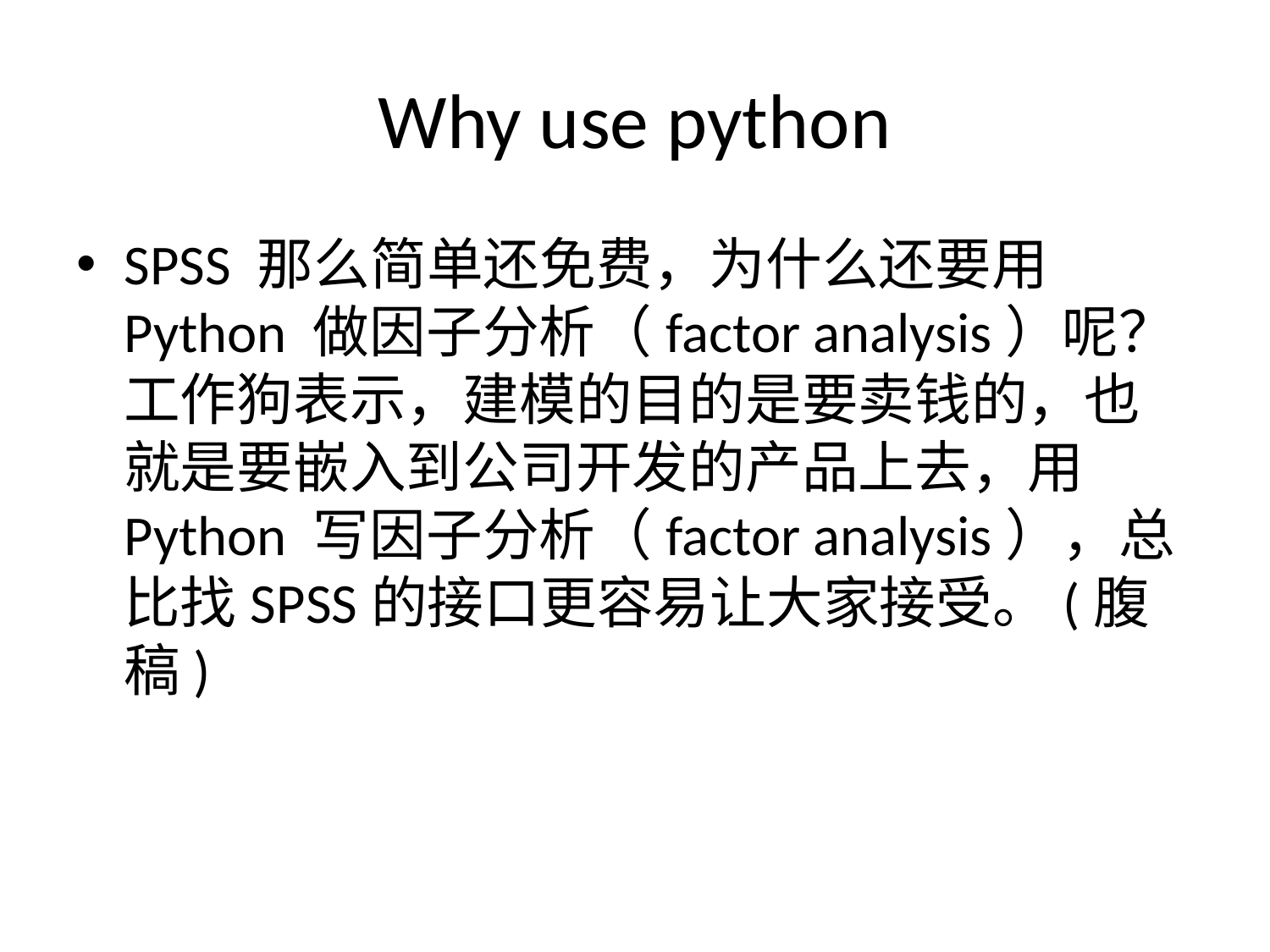

# Why use python
SPSS 那么简单还免费，为什么还要用 Python 做因子分析（factor analysis）呢？工作狗表示，建模的目的是要卖钱的，也就是要嵌入到公司开发的产品上去，用 Python 写因子分析（factor analysis），总比找SPSS的接口更容易让大家接受。(腹稿)